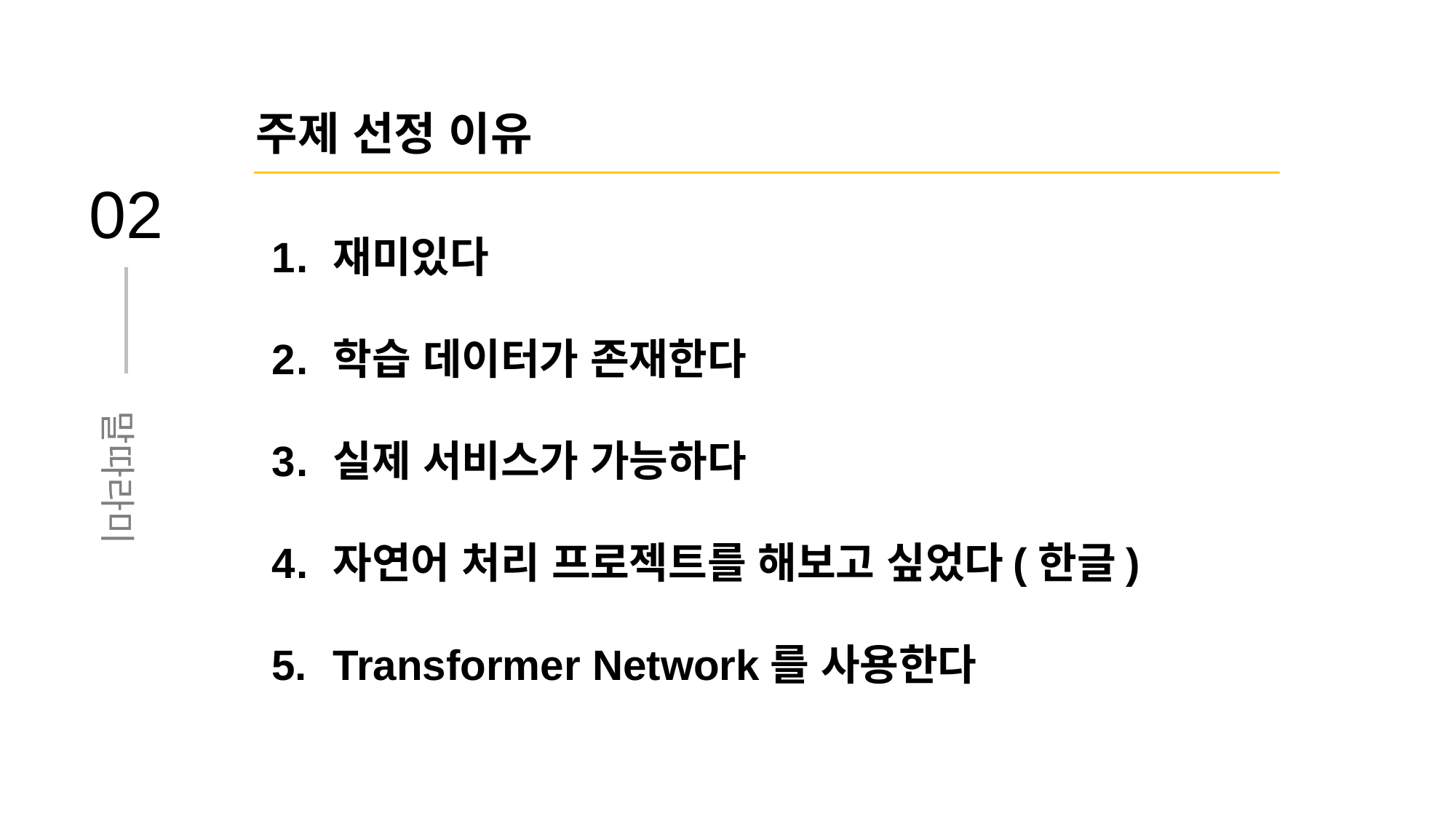

주제 선정 이유
02

재미있다

학습 데이터가 존재한다

실제 서비스가 가능하다

자연어 처리 프로젝트를 해보고 싶었다(한글)

Transformer Network를 사용한다

말따라미